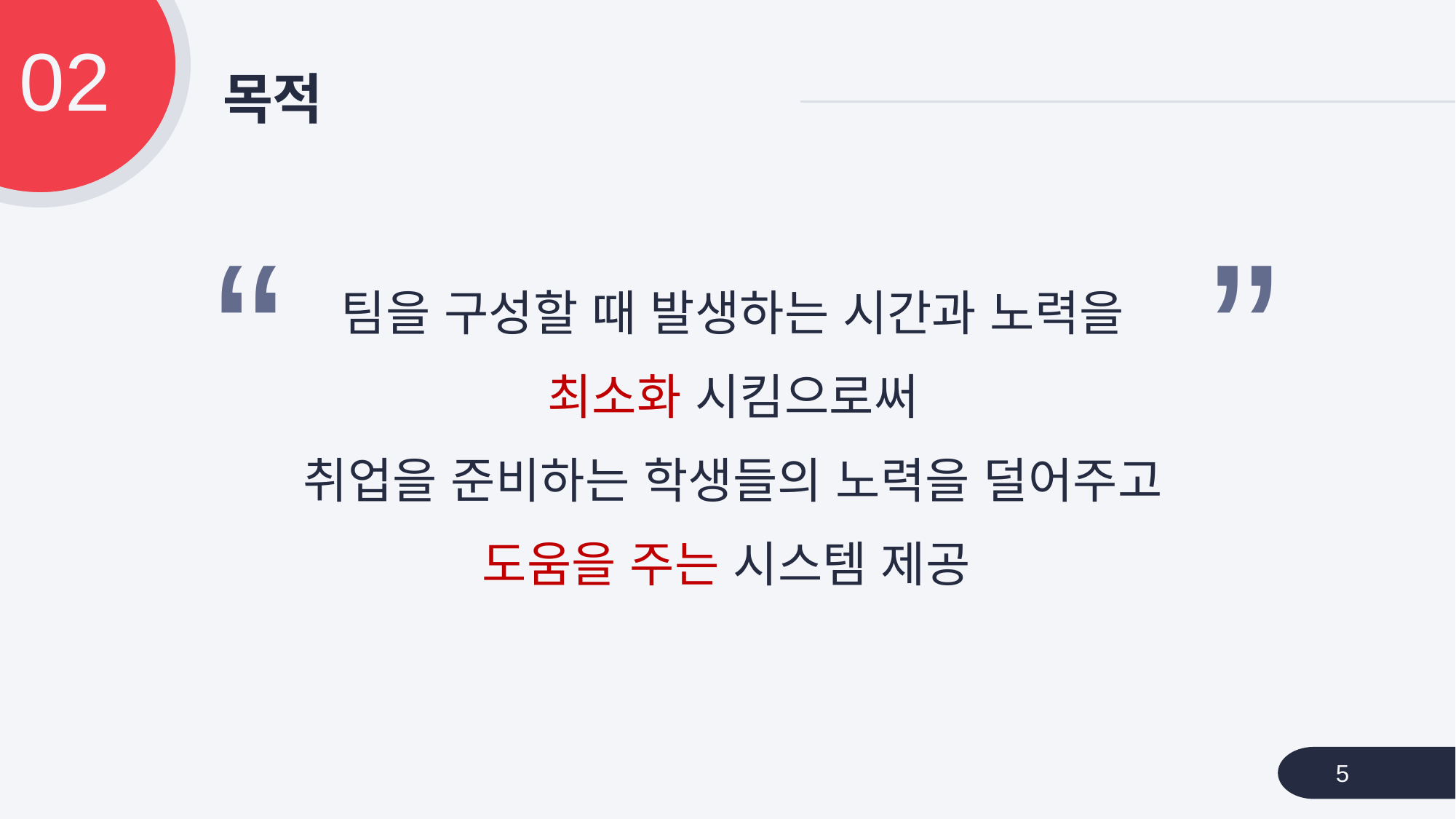

02
# 목적
“
”
팀을 구성할 때 발생하는 시간과 노력을

최소화 시킴으로써

취업을 준비하는 학생들의 노력을 덜어주고

도움을 주는 시스템 제공

5